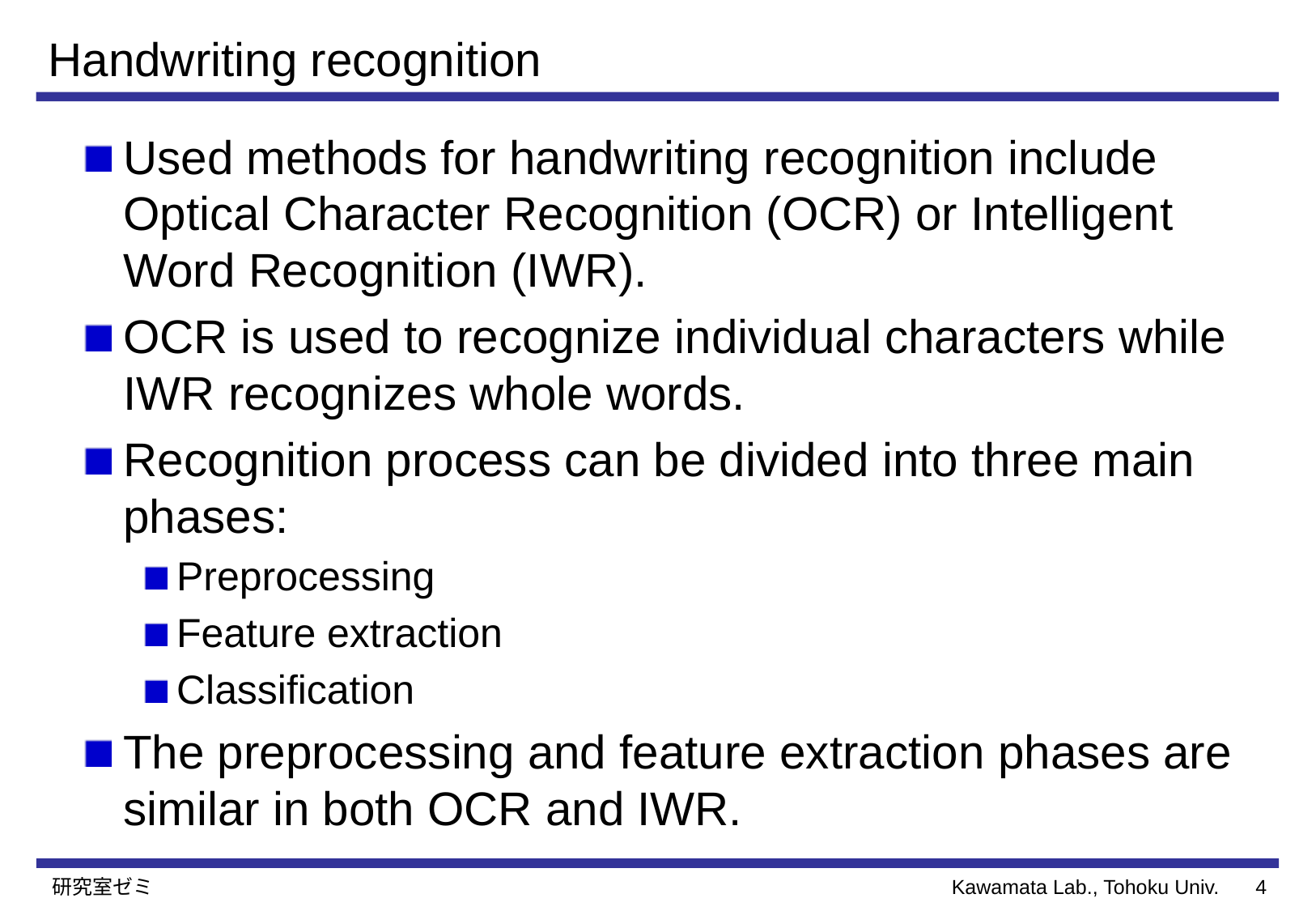

# Handwriting recognition
Used methods for handwriting recognition include Optical Character Recognition (OCR) or Intelligent Word Recognition (IWR).
OCR is used to recognize individual characters while IWR recognizes whole words.
Recognition process can be divided into three main phases:
Preprocessing
Feature extraction
Classification
The preprocessing and feature extraction phases are similar in both OCR and IWR.

研究室ゼミ
4